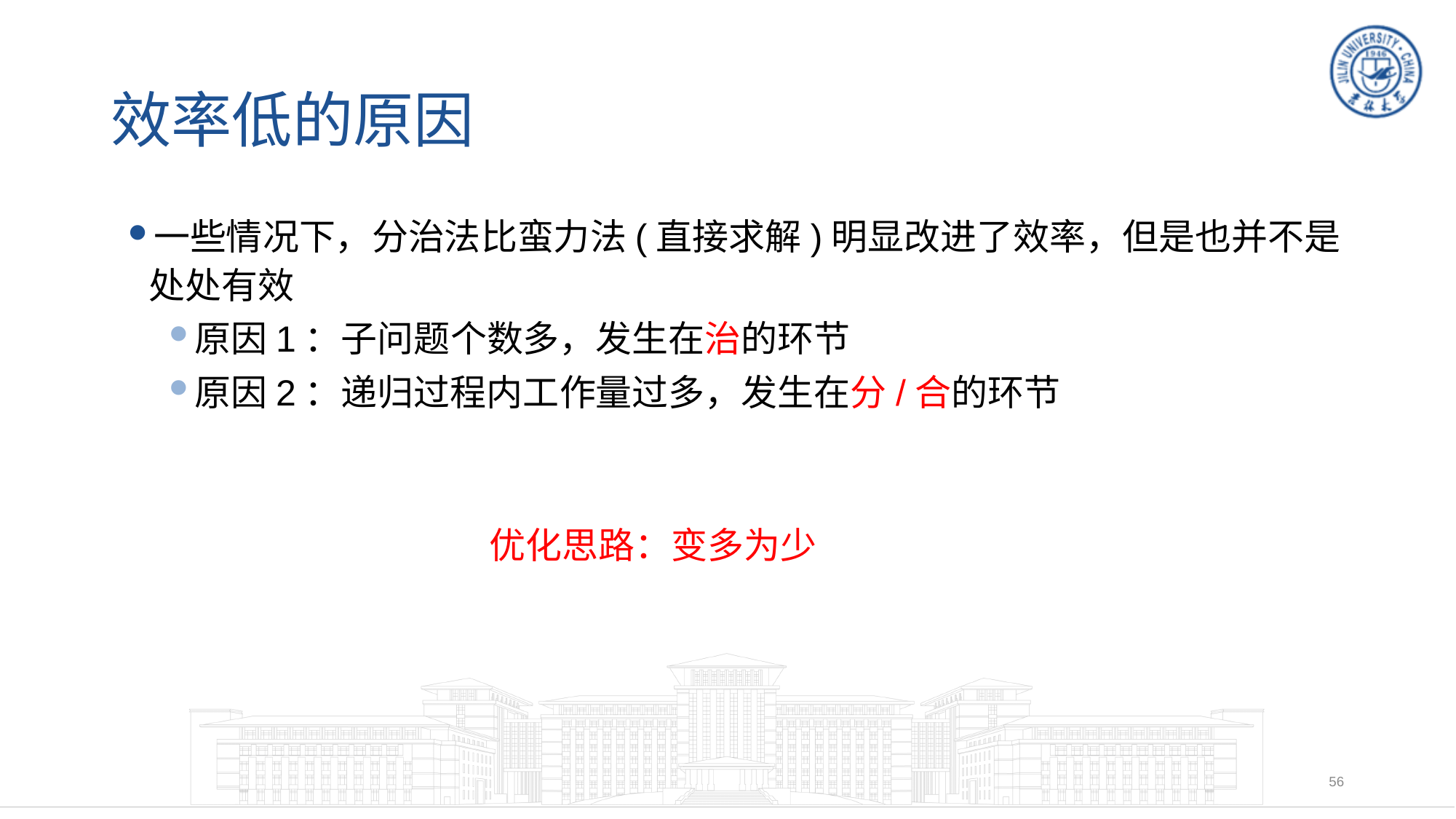

# 效率低的原因
一些情况下，分治法比蛮力法(直接求解)明显改进了效率，但是也并不是处处有效
原因1：子问题个数多，发生在治的环节
原因2：递归过程内工作量过多，发生在分/合的环节

优化思路：变多为少
56